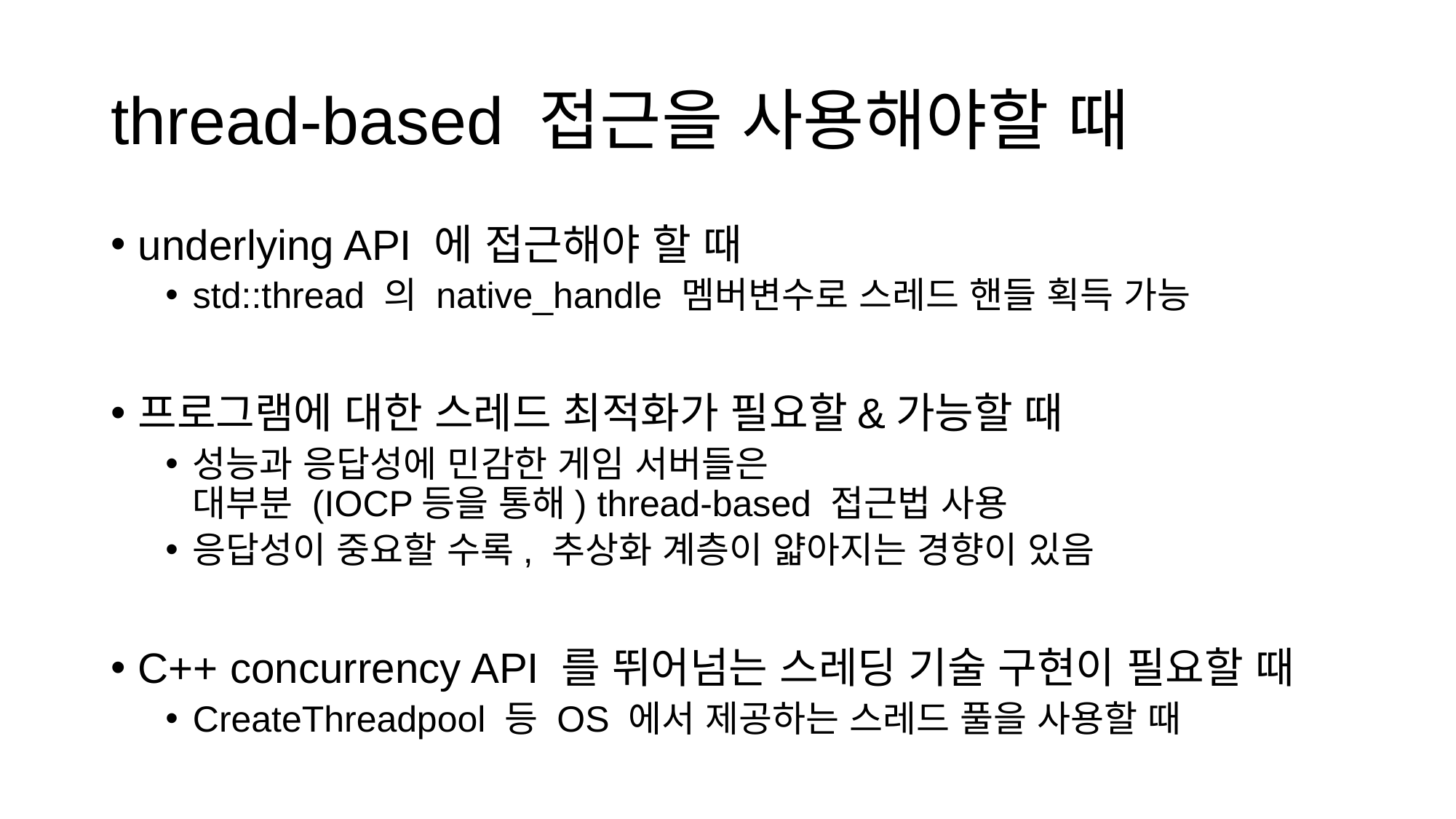

# thread-based 접근을 사용해야할 때
underlying API 에 접근해야 할 때
std::thread 의 native_handle 멤버변수로 스레드 핸들 획득 가능

프로그램에 대한 스레드 최적화가 필요할&가능할 때
성능과 응답성에 민감한 게임 서버들은
대부분 (IOCP등을 통해) thread-based 접근법 사용
응답성이 중요할 수록, 추상화 계층이 얇아지는 경향이 있음

C++ concurrency API 를 뛰어넘는 스레딩 기술 구현이 필요할 때
CreateThreadpool 등 OS 에서 제공하는 스레드 풀을 사용할 때